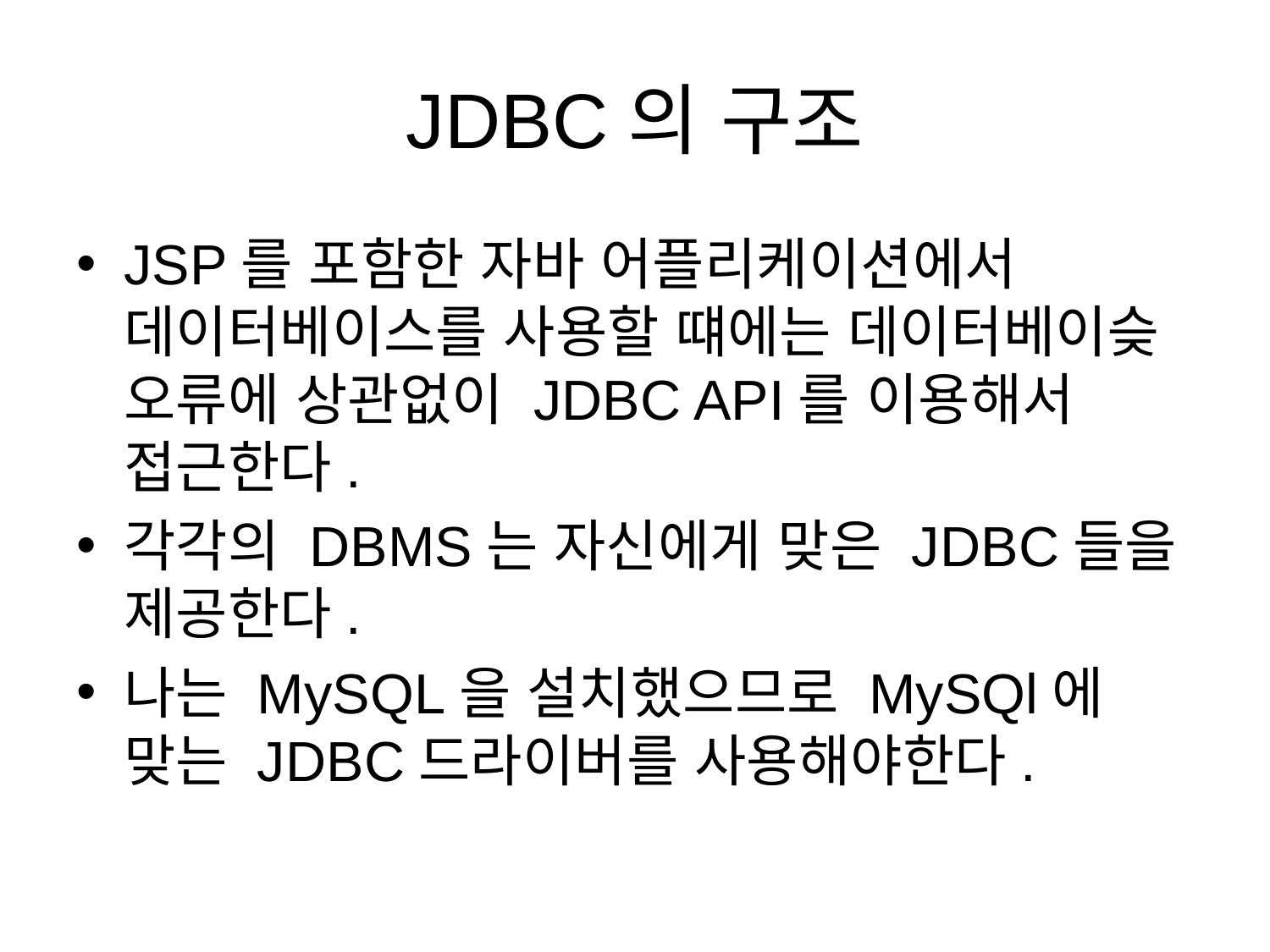

# JDBC의 구조
JSP를 포함한 자바 어플리케이션에서 데이터베이스를 사용할 떄에는 데이터베이슺 오류에 상관없이 JDBC API를 이용해서 접근한다.
각각의 DBMS는 자신에게 맞은 JDBC들을 제공한다.
나는 MySQL을 설치했으므로 MySQl에 맞는 JDBC드라이버를 사용해야한다.